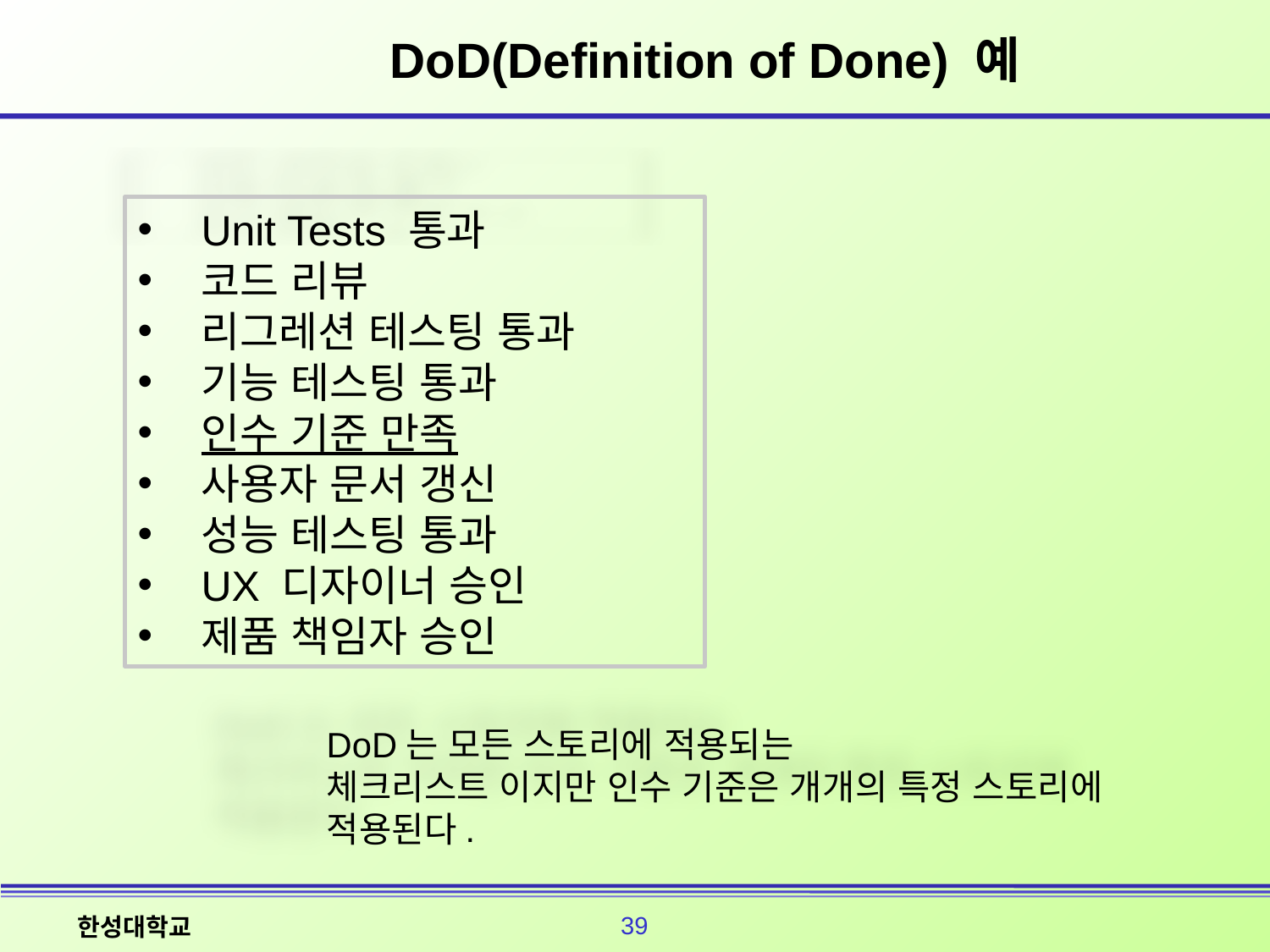

# DoD(Definition of Done) 예
Unit Tests 통과
코드 리뷰
리그레션 테스팅 통과
기능 테스팅 통과
인수 기준 만족
사용자 문서 갱신
성능 테스팅 통과
UX 디자이너 승인
제품 책임자 승인
DoD는 모든 스토리에 적용되는
체크리스트 이지만 인수 기준은 개개의 특정 스토리에
적용된다.